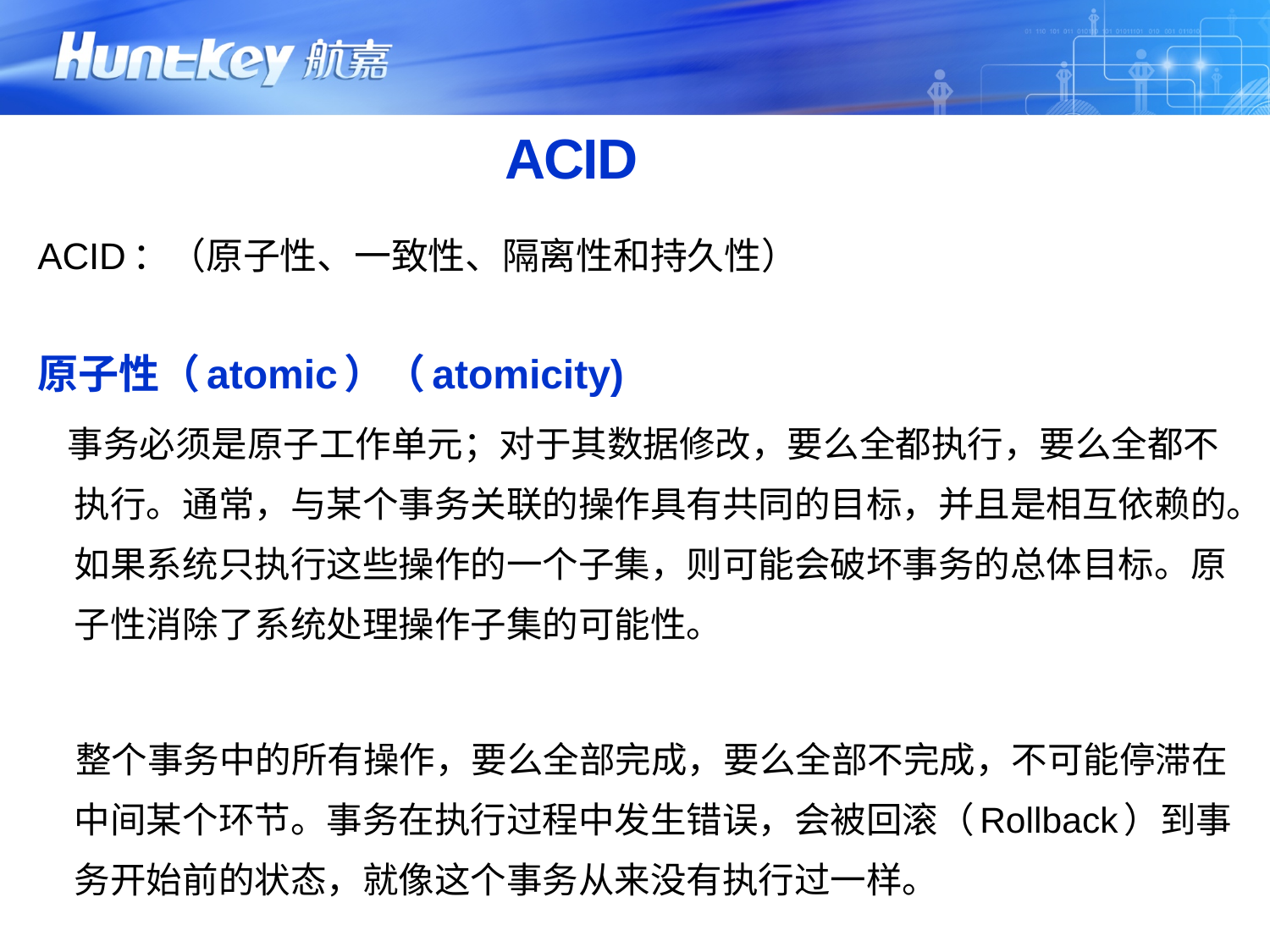

# ACID
ACID：（原子性、一致性、隔离性和持久性）

原子性（atomic）（atomicity)
   事务必须是原子工作单元；对于其数据修改，要么全都执行，要么全都不执行。通常，与某个事务关联的操作具有共同的目标，并且是相互依赖的。如果系统只执行这些操作的一个子集，则可能会破坏事务的总体目标。原子性消除了系统处理操作子集的可能性。

    整个事务中的所有操作，要么全部完成，要么全部不完成，不可能停滞在中间某个环节。事务在执行过程中发生错误，会被回滚（Rollback）到事务开始前的状态，就像这个事务从来没有执行过一样。